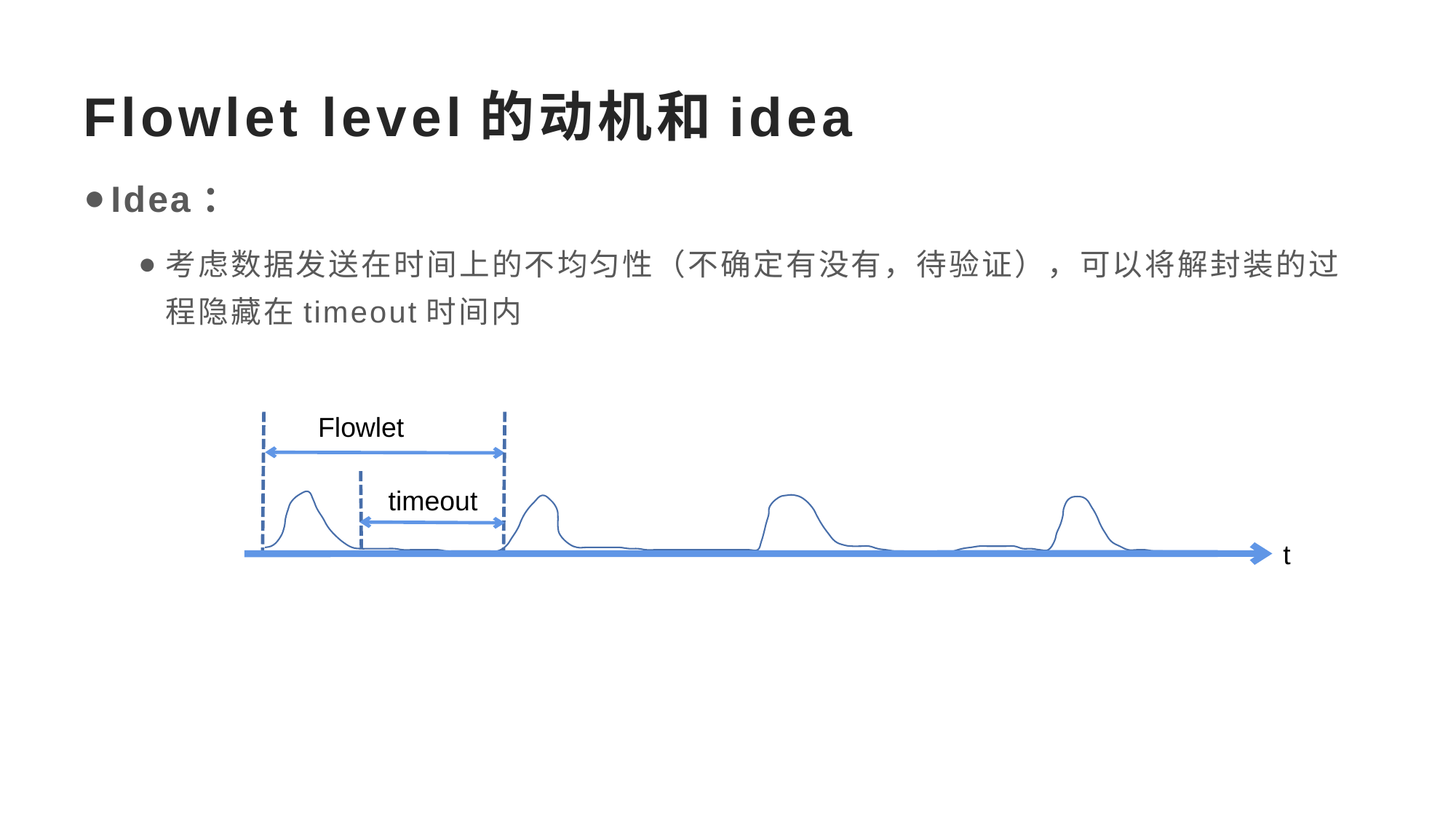

# Flowlet level的动机和idea
Idea：
考虑数据发送在时间上的不均匀性（不确定有没有，待验证），可以将解封装的过程隐藏在timeout时间内

Flowlet
timeout

t